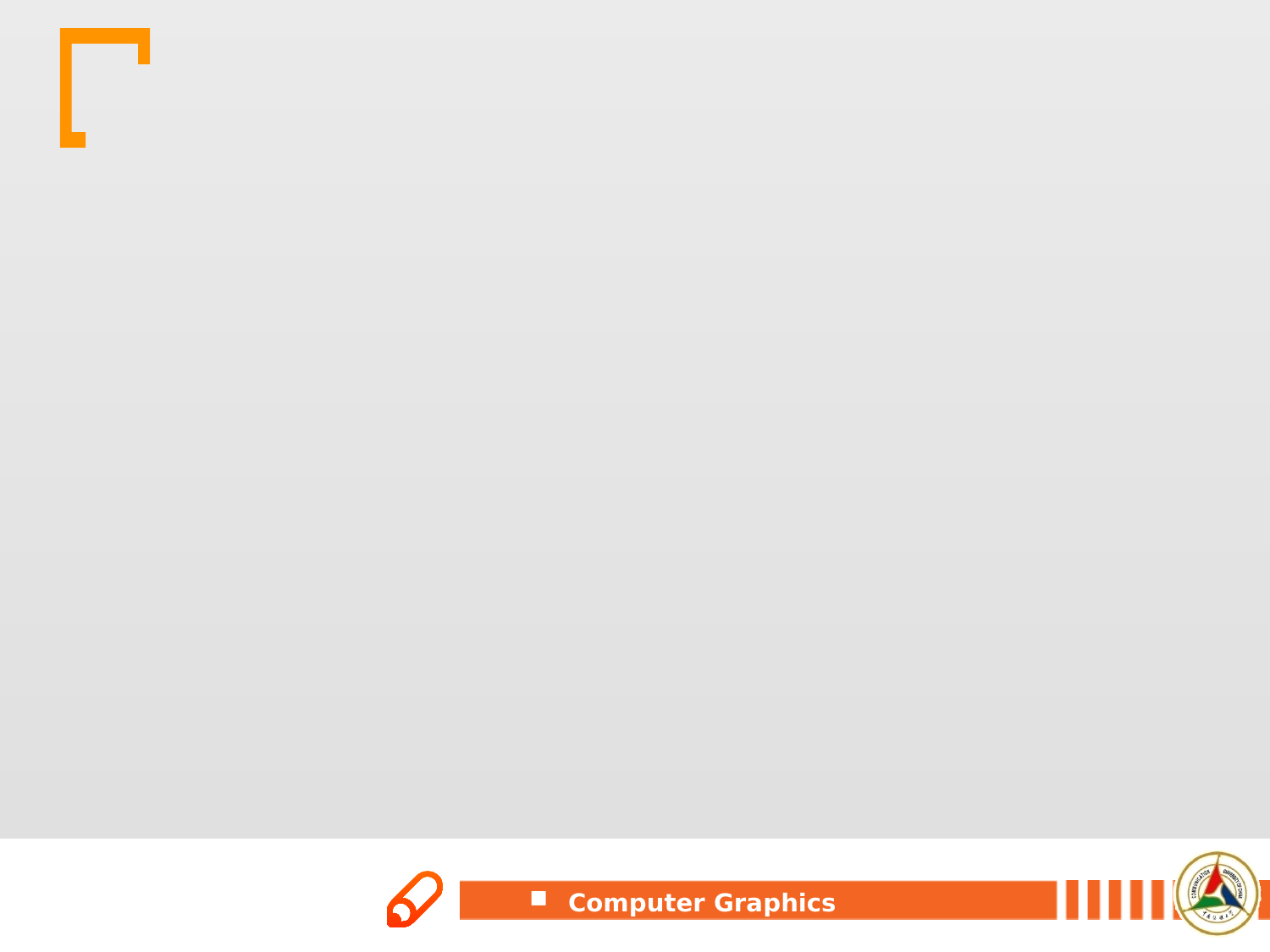

#
灯光
要在做好的场景中不同位置放上几盏灯, 从不同的角度用灯光照射物体，烘托出不同的光照效果。灯光有主光和辅光之分，主光的任务是表现场景中的某些物体的照明效果，一般需给物体投影，辅光主要是辅助主光在场景中进行照明，一般不开阴影。